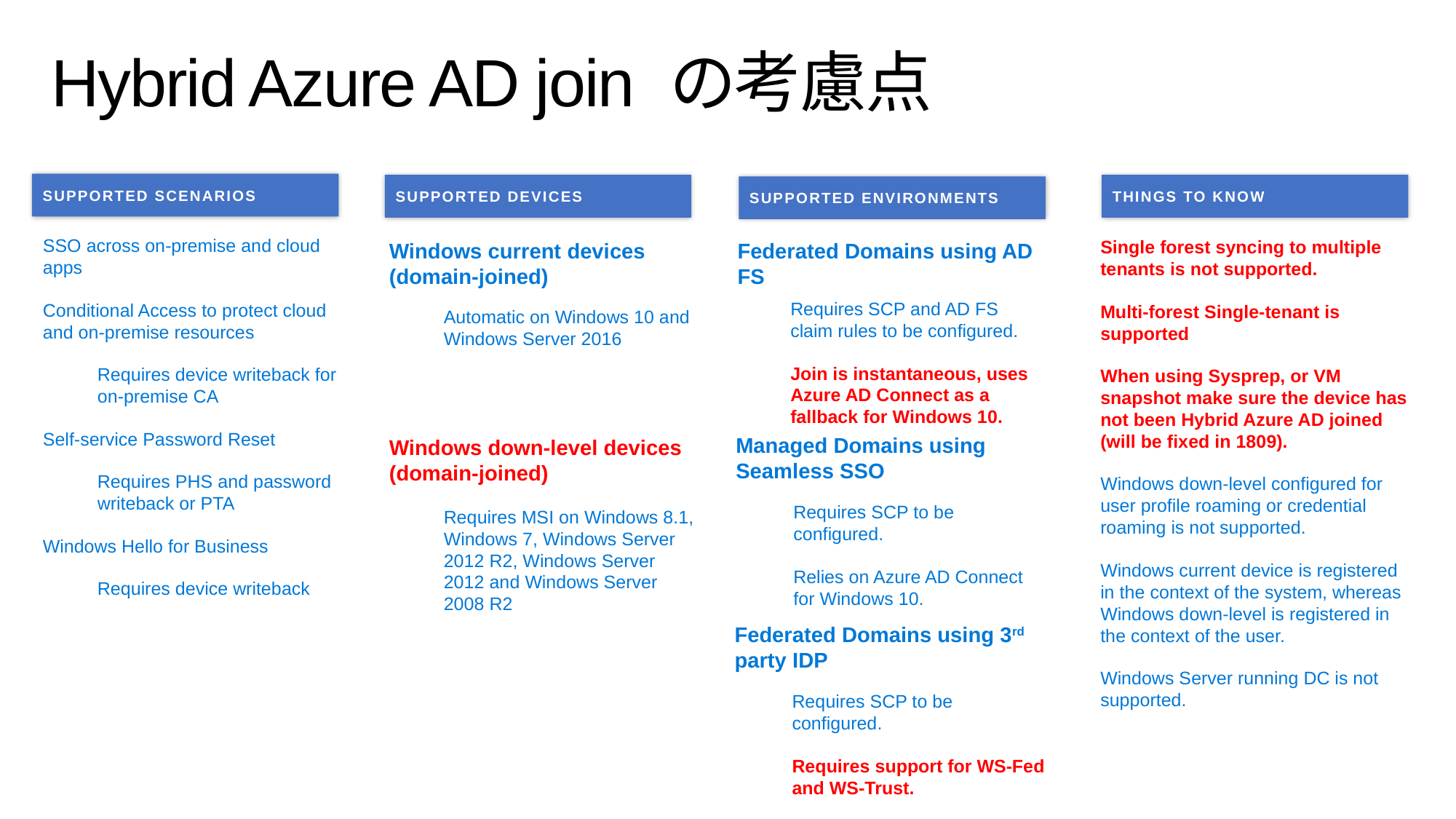

# Hybrid Azure AD join の考慮点
SUPPORTED SCENARIOS
SUPPORTED DEVICES
THINGS TO KNOW
SUPPORTED ENVIRONMENTS
SSO across on-premise and cloud apps
Conditional Access to protect cloud and on-premise resources
Requires device writeback for on-premise CA
Self-service Password Reset
Requires PHS and password writeback or PTA
Windows Hello for Business
Requires device writeback

Single forest syncing to multiple tenants is not supported.
Multi-forest Single-tenant is supported
When using Sysprep, or VM snapshot make sure the device has not been Hybrid Azure AD joined (will be fixed in 1809).
Windows down-level configured for user profile roaming or credential roaming is not supported.
Windows current device is registered in the context of the system, whereas Windows down-level is registered in the context of the user.
Windows Server running DC is not supported.

Windows current devices (domain-joined)
Federated Domains using AD FS
Requires SCP and AD FS claim rules to be configured.
Join is instantaneous, uses Azure AD Connect as a fallback for Windows 10.

Automatic on Windows 10 and Windows Server 2016
Managed Domains using Seamless SSO
Windows down-level devices (domain-joined)
Requires SCP to be configured.
Relies on Azure AD Connect for Windows 10.

Requires MSI on Windows 8.1, Windows 7, Windows Server 2012 R2, Windows Server 2012 and Windows Server 2008 R2
Federated Domains using 3rd party IDP
Requires SCP to be configured.
Requires support for WS-Fed and WS-Trust.